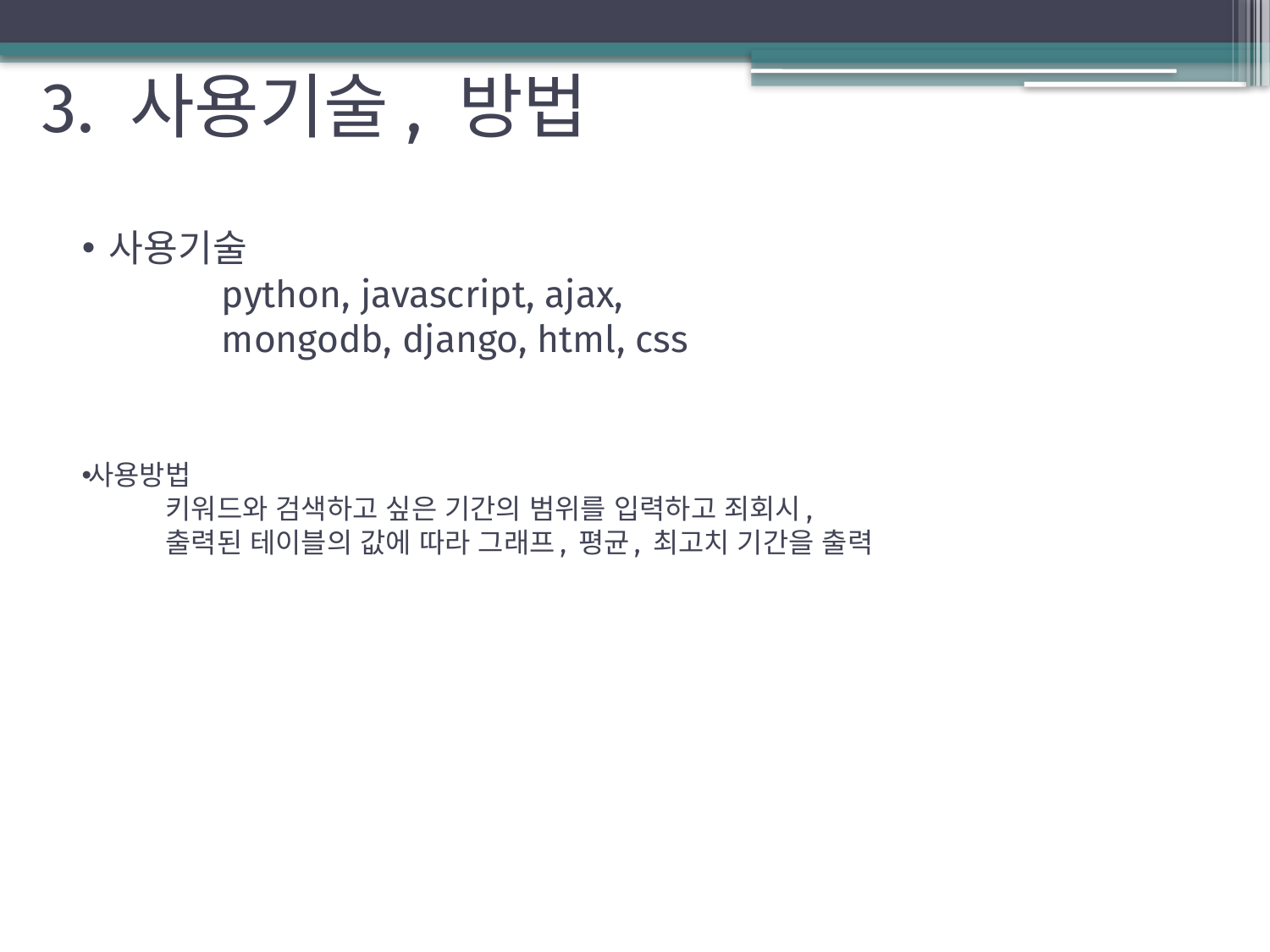

3. 사용기술, 방법
# 사용기술 python, javascript, ajax, mongodb, django, html, css

사용방법
	키워드와 검색하고 싶은 기간의 범위를 입력하고 죄회시,
	출력된 테이블의 값에 따라 그래프, 평균, 최고치 기간을 출력